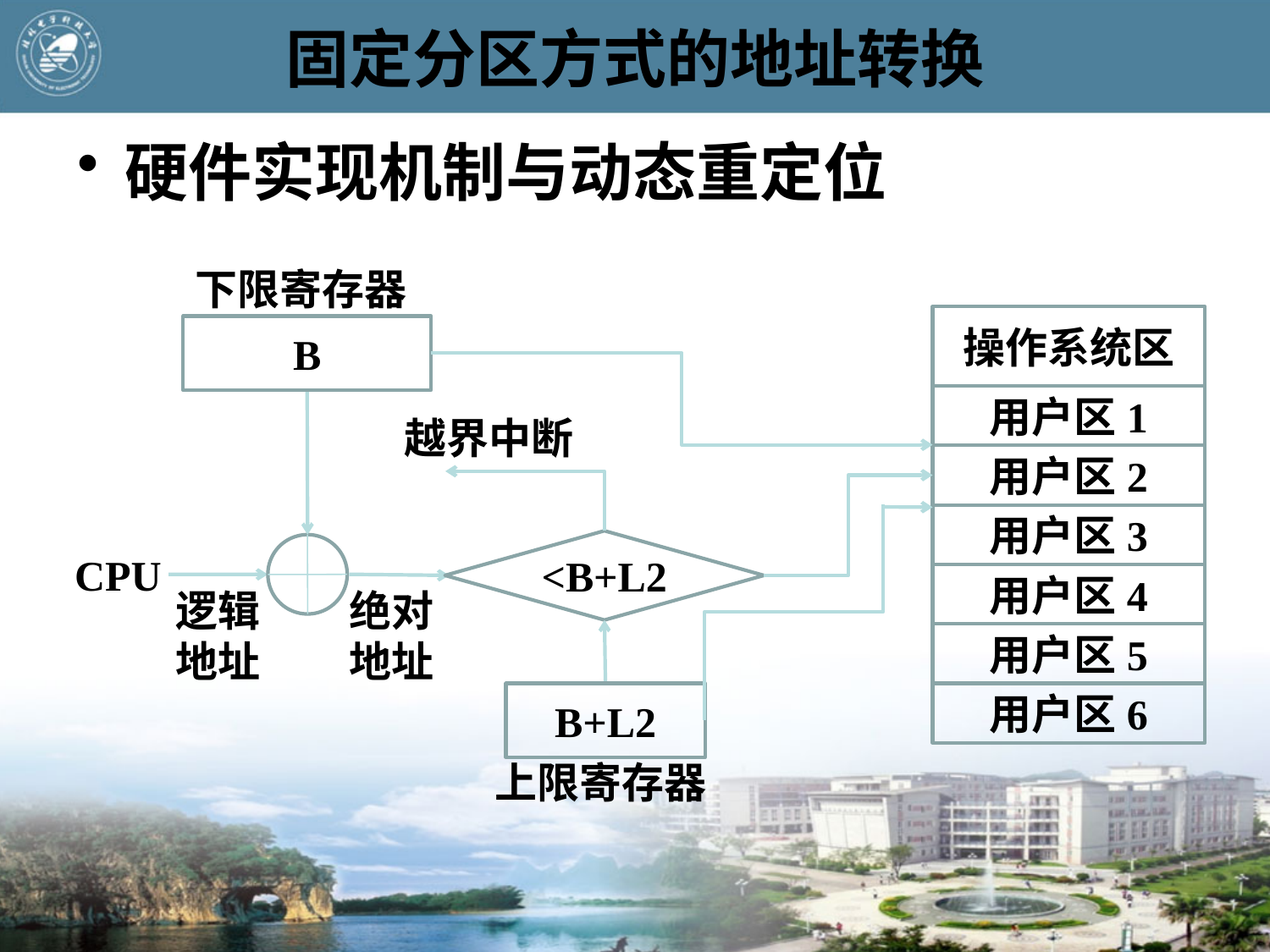

# 固定分区方式的地址转换
硬件实现机制与动态重定位
下限寄存器
B
操作系统区
用户区1
CPU

逻辑
地址
绝对
地址
越界中断
<B+L2
用户区2
B+L2
上限寄存器
用户区3
用户区4
用户区5
用户区6